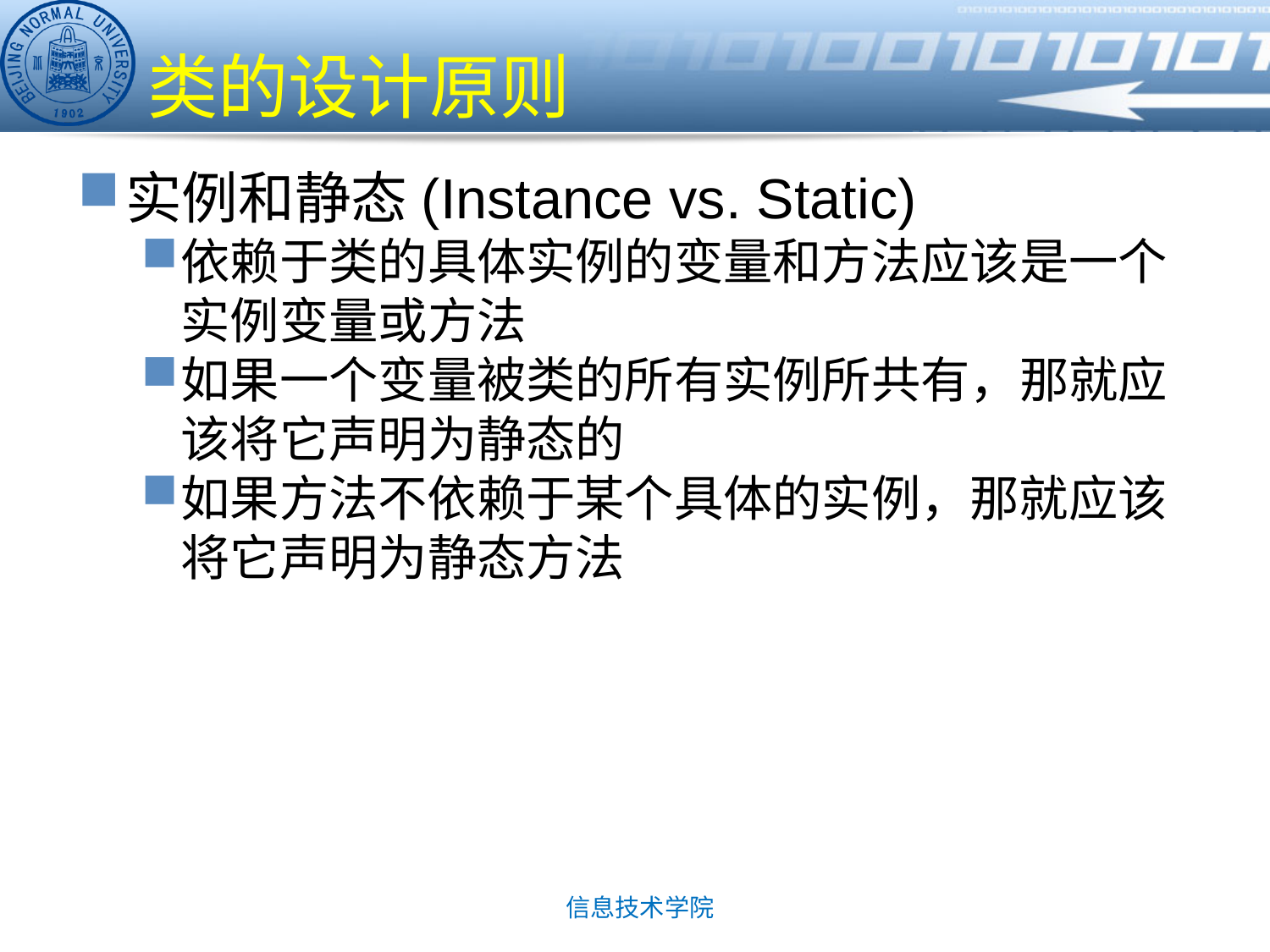

# 类的设计原则
实例和静态(Instance vs. Static)
依赖于类的具体实例的变量和方法应该是一个实例变量或方法
如果一个变量被类的所有实例所共有，那就应该将它声明为静态的
如果方法不依赖于某个具体的实例，那就应该将它声明为静态方法
32